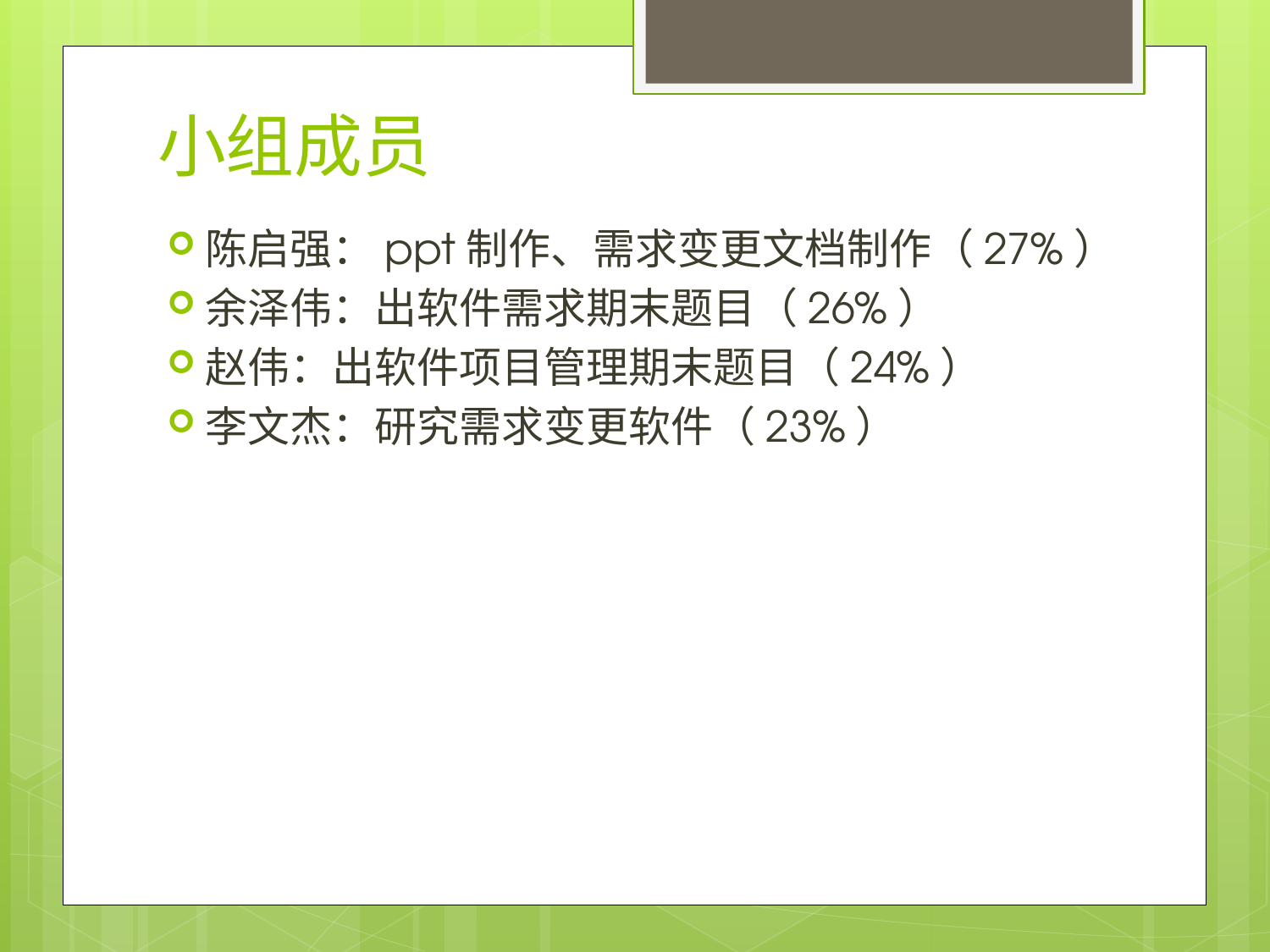

# 小组成员
陈启强：ppt制作、需求变更文档制作（27%）
余泽伟：出软件需求期末题目（26%）
赵伟：出软件项目管理期末题目（24%）
李文杰：研究需求变更软件（23%）